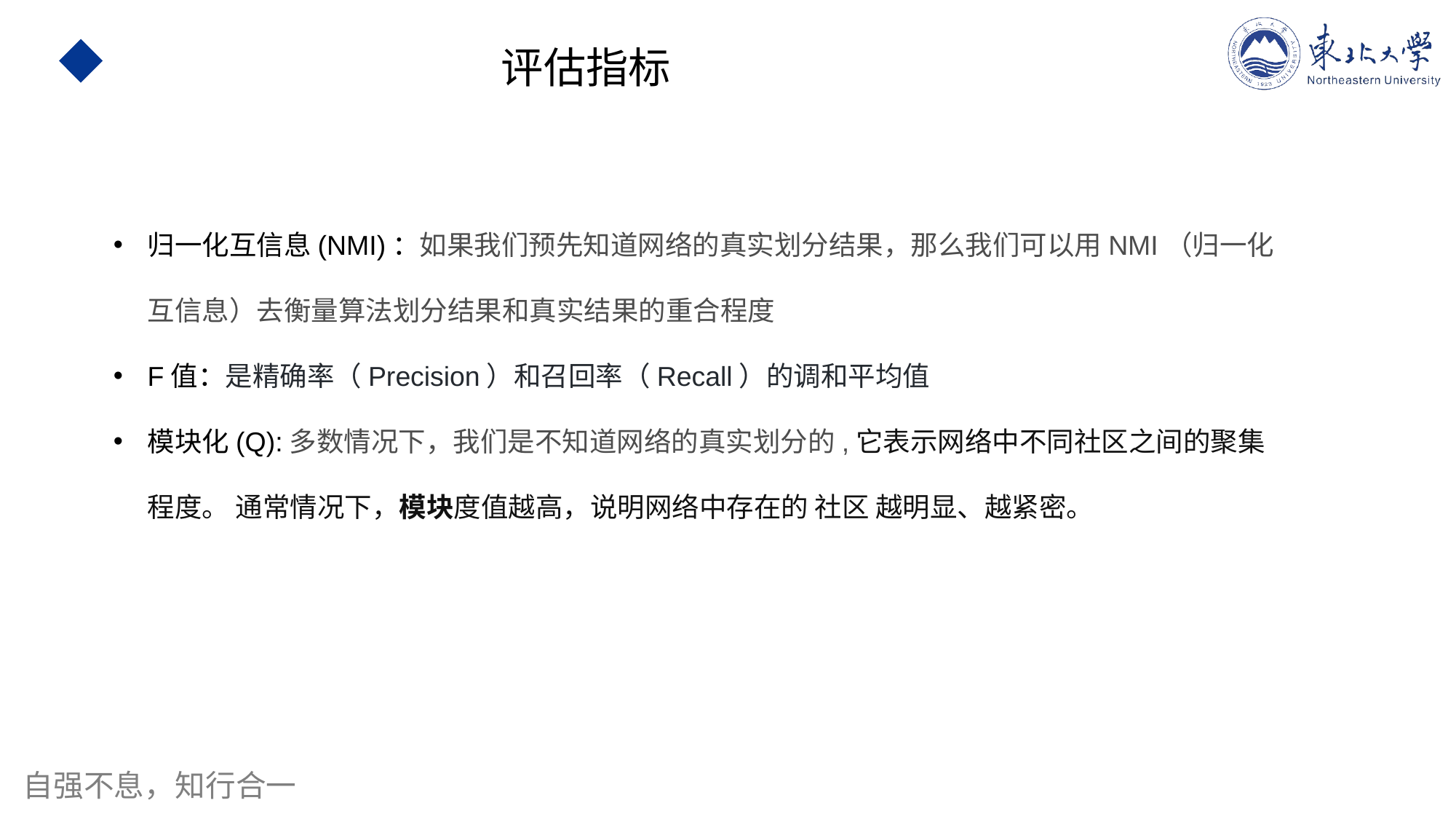

评估指标

归一化互信息(NMI)：如果我们预先知道网络的真实划分结果，那么我们可以用NMI（归一化互信息）去衡量算法划分结果和真实结果的重合程度
F值：是精确率（Precision）和召回率（Recall）的调和平均值
模块化(Q):多数情况下，我们是不知道网络的真实划分的,它表示网络中不同社区之间的聚集程度。 通常情况下，模块度值越高，说明网络中存在的 社区 越明显、越紧密。

输入标题内容
输入标题内容
输入标题内容输入标题内容输入标题内容输入标题内容
输入标题内容输入标题内容输入标题内容输入标题内容